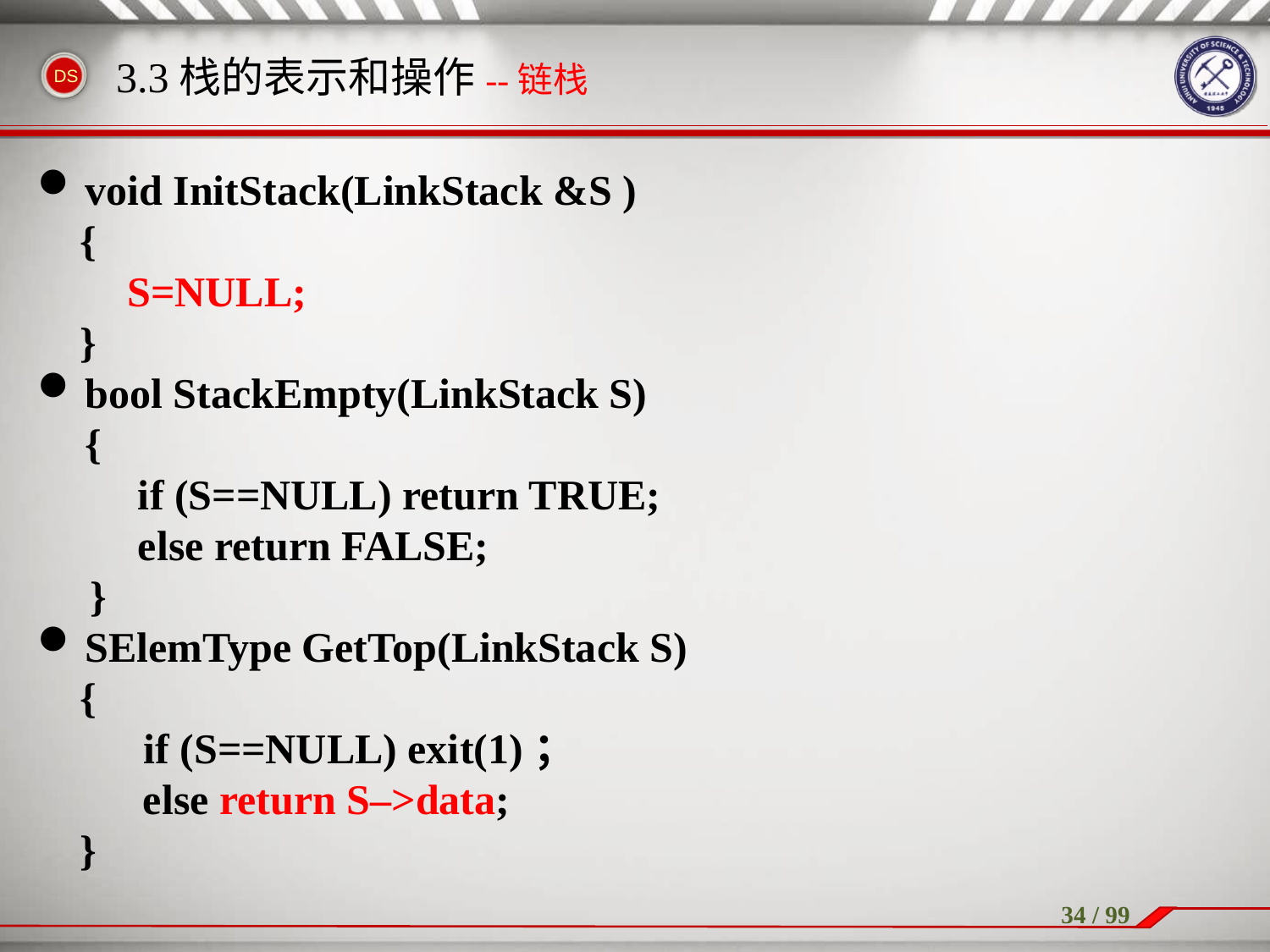

# 3.3栈的表示和操作--链栈
void InitStack(LinkStack &S )
    {
	    S=NULL;
    }
bool StackEmpty(LinkStack S)
{
     if (S==NULL) return TRUE;
     else return FALSE;
     }
SElemType GetTop(LinkStack S)
    {
          if (S==NULL) exit(1)；
     else return S–>data;
    }